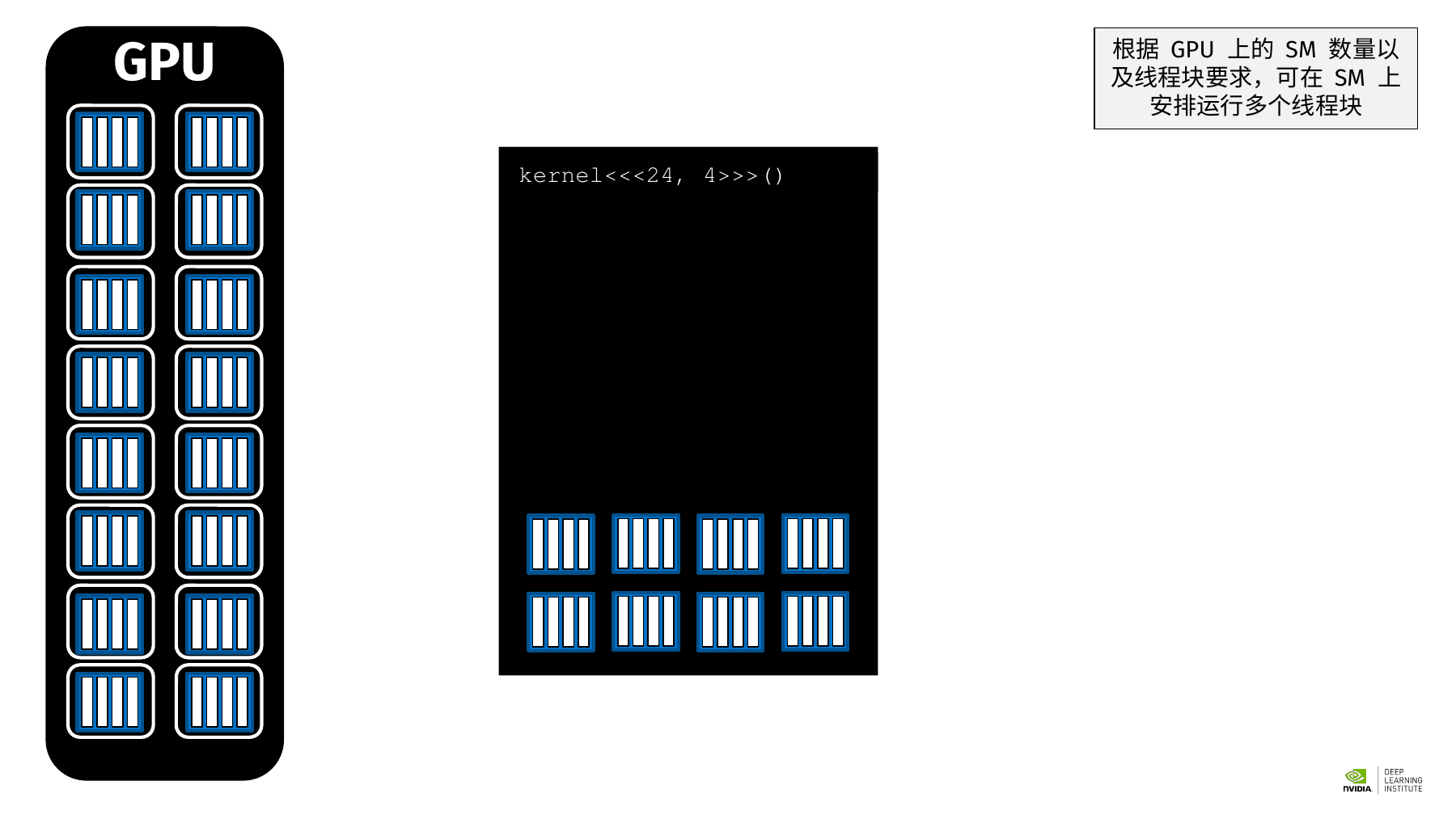

# GPU

根据 GPU 上的 SM 数量以及线程块要求，可在 SM 上安排运行多个线程块

SM

kernel<<<24, 4>>>()